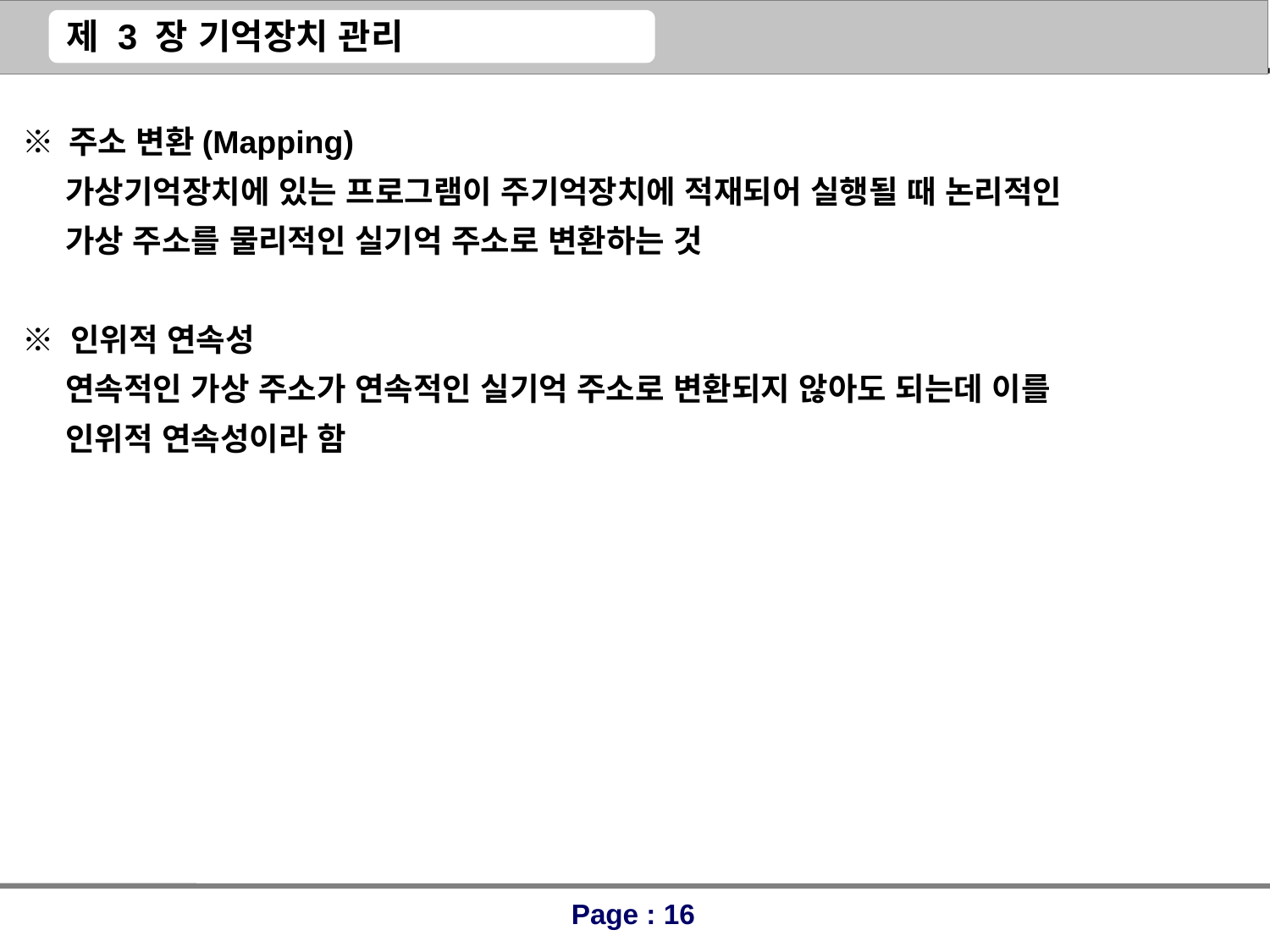

※ 주소 변환(Mapping)
    가상기억장치에 있는 프로그램이 주기억장치에 적재되어 실행될 때 논리적인
    가상 주소를 물리적인 실기억 주소로 변환하는 것

※ 인위적 연속성
    연속적인 가상 주소가 연속적인 실기억 주소로 변환되지 않아도 되는데 이를
    인위적 연속성이라 함
Page : 16